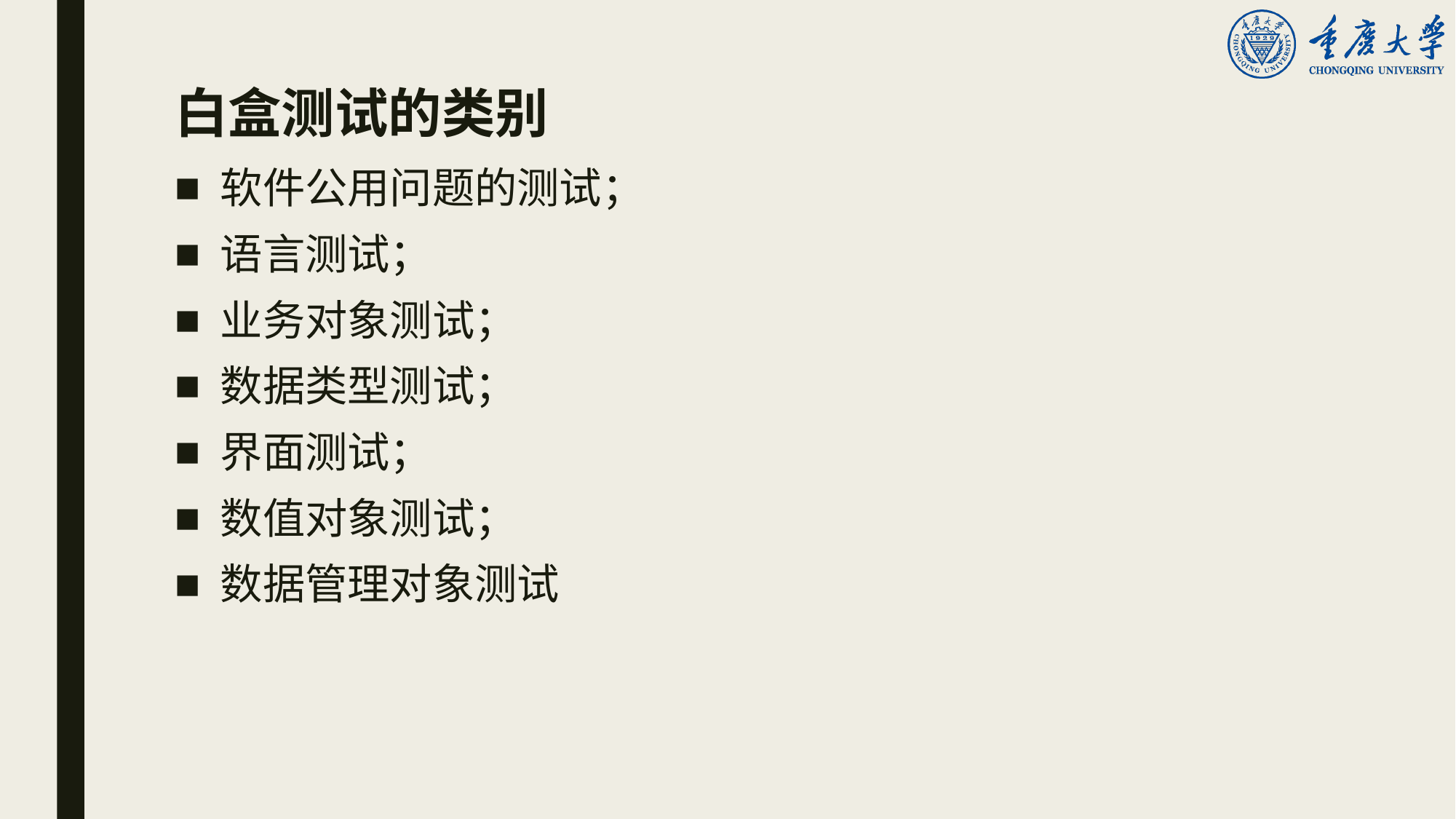

# 白盒测试的类别
软件公用问题的测试；
语言测试；
业务对象测试；
数据类型测试；
界面测试；
数值对象测试；
数据管理对象测试